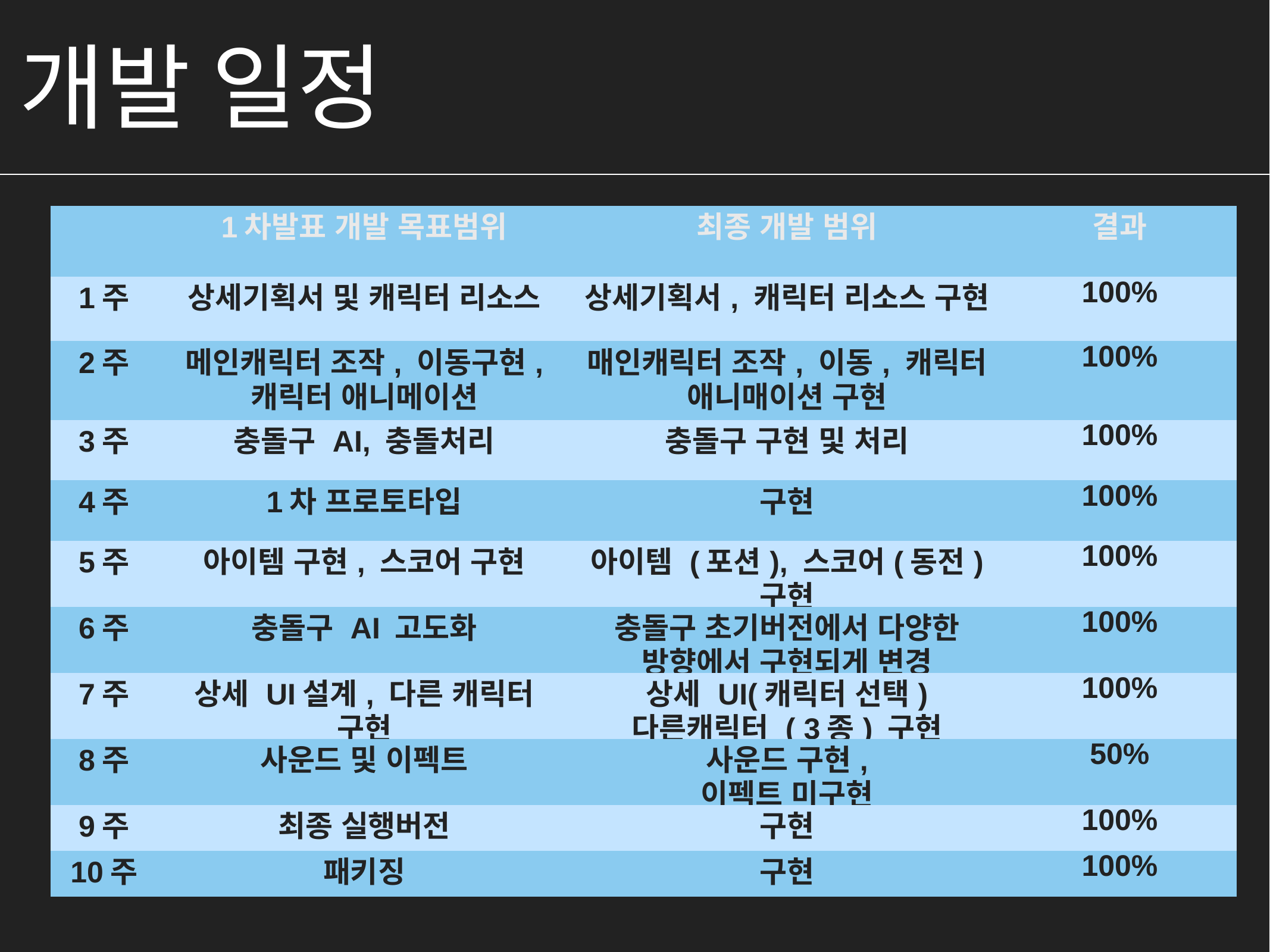

개발 일정

|  | 1차발표 개발 목표범위 | 최종 개발 범위 | 결과 |
| --- | --- | --- | --- |
| 1주 | 상세기획서 및 캐릭터 리소스 | 상세기획서, 캐릭터 리소스 구현 | 100% |
| 2주 | 메인캐릭터 조작, 이동구현, 캐릭터 애니메이션 | 매인캐릭터 조작, 이동, 캐릭터 애니매이션 구현 | 100% |
| 3주 | 충돌구 AI, 충돌처리 | 충돌구 구현 및 처리 | 100% |
| 4주 | 1차 프로토타입 | 구현 | 100% |
| 5주 | 아이템 구현, 스코어 구현 | 아이템 (포션), 스코어(동전) 구현 | 100% |
| 6주 | 충돌구 AI 고도화 | 충돌구 초기버전에서 다양한 방향에서 구현되게 변경 | 100% |
| 7주 | 상세 UI설계, 다른 캐릭터 구현 | 상세 UI(캐릭터 선택) 다른캐릭터 ( 3종) 구현 | 100% |
| 8주 | 사운드 및 이펙트 | 사운드 구현, 이펙트 미구현 | 50% |
| 9주 | 최종 실행버전 | 구현 | 100% |
| 10주 | 패키징 | 구현 | 100% |
`